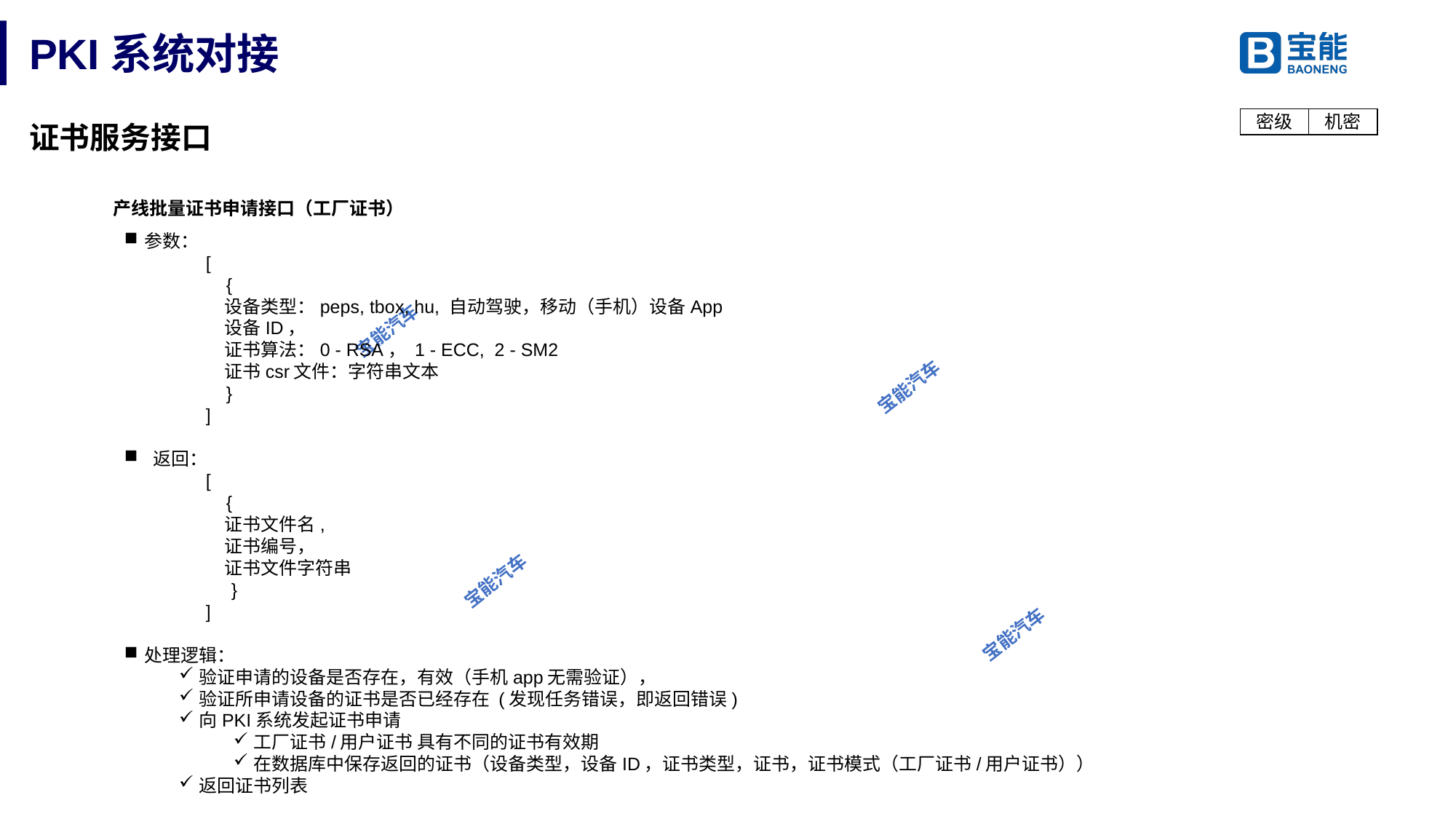

# PKI系统对接
证书服务接口
产线批量证书申请接口（工厂证书）
参数：
                [
                    {
                        设备类型：peps, tbox, hu, 自动驾驶，移动（手机）设备App
                        设备ID，
                        证书算法：0 - RSA， 1 - ECC,  2 - SM2
                        证书csr文件：字符串文本
                    }
                ]

 返回：
                [
                    {
                        证书文件名,
                        证书编号，
                        证书文件字符串
                     }
                ]

处理逻辑：
验证申请的设备是否存在，有效（手机app无需验证），
验证所申请设备的证书是否已经存在 (发现任务错误，即返回错误)
向PKI系统发起证书申请
工厂证书/用户证书 具有不同的证书有效期
在数据库中保存返回的证书（设备类型，设备ID，证书类型，证书，证书模式（工厂证书/用户证书））
返回证书列表
16